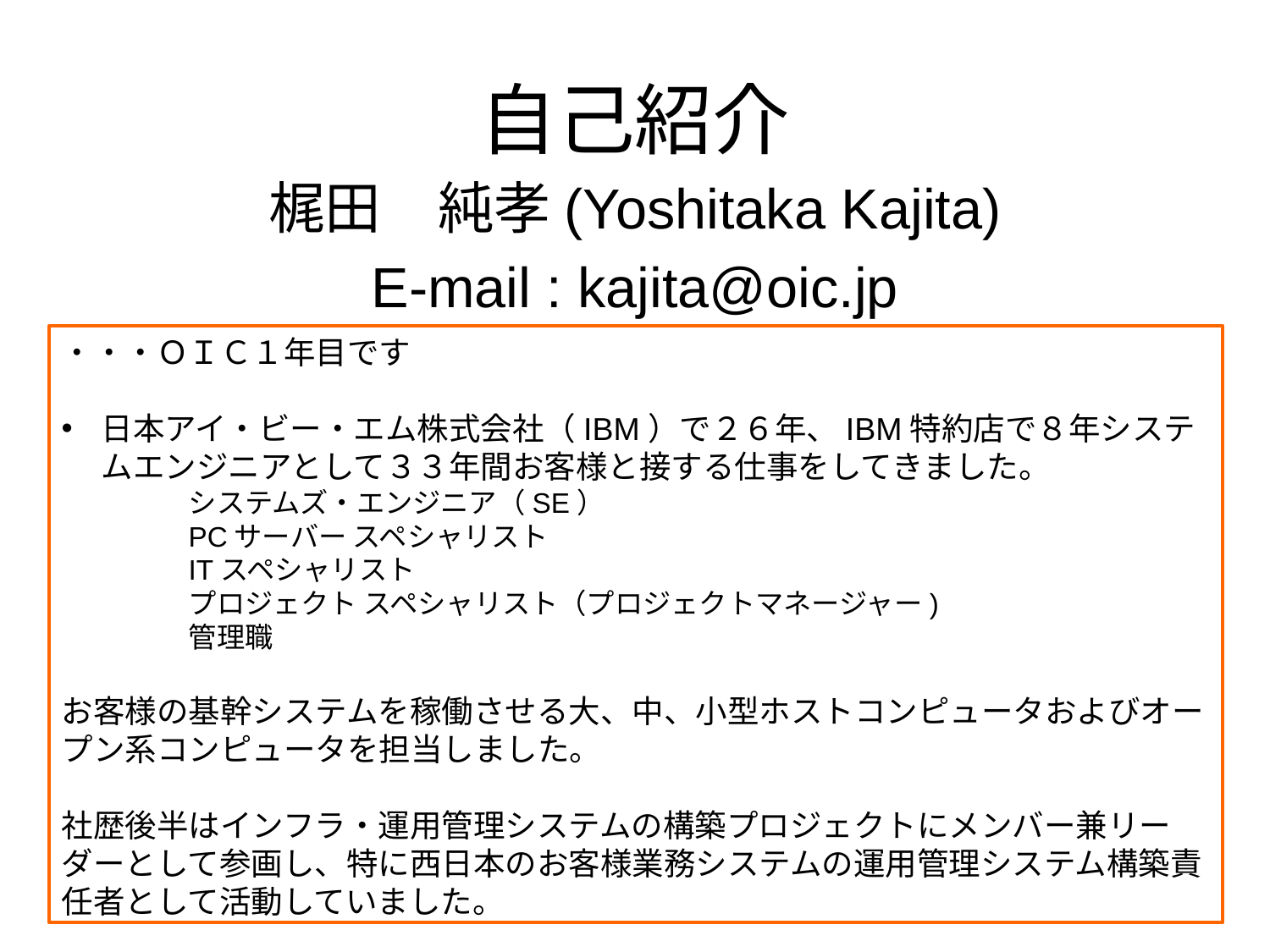

# 自己紹介
梶田　純孝(Yoshitaka Kajita)
E-mail : kajita@oic.jp

・・・ＯＩＣ１年目です

日本アイ・ビー・エム株式会社（IBM）で２６年、IBM特約店で８年システムエンジニアとして３３年間お客様と接する仕事をしてきました。
	システムズ・エンジニア（SE）
	PCサーバー スペシャリスト
	ITスペシャリスト
	プロジェクト スペシャリスト（プロジェクトマネージャー)
	管理職

お客様の基幹システムを稼働させる大、中、小型ホストコンピュータおよびオープン系コンピュータを担当しました。

社歴後半はインフラ・運用管理システムの構築プロジェクトにメンバー兼リーダーとして参画し、特に西日本のお客様業務システムの運用管理システム構築責任者として活動していました。